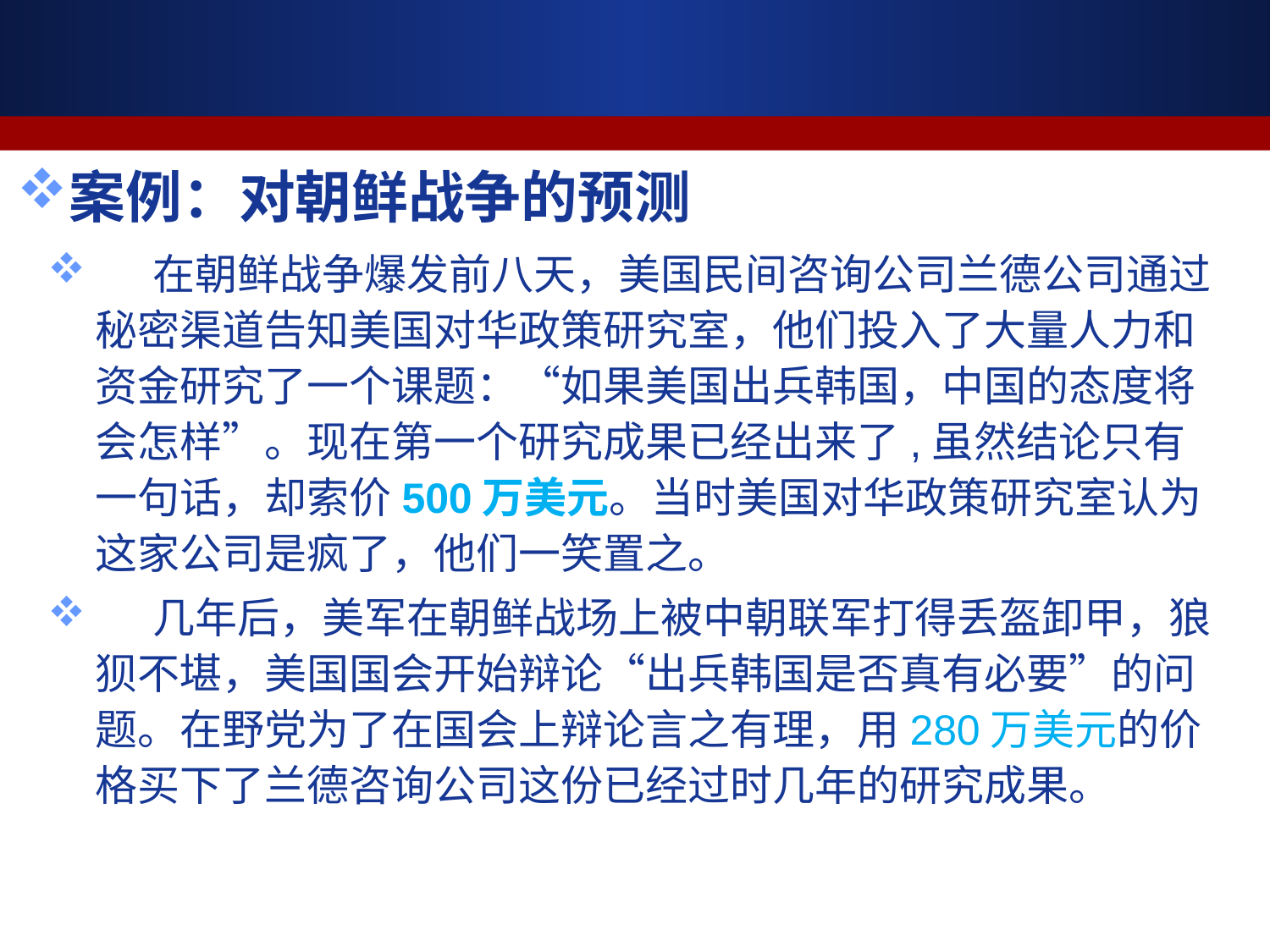

# 案例：对朝鲜战争的预测
     在朝鲜战争爆发前八天，美国民间咨询公司兰德公司通过秘密渠道告知美国对华政策研究室，他们投入了大量人力和资金研究了一个课题：“如果美国出兵韩国，中国的态度将会怎样”。现在第一个研究成果已经出来了,虽然结论只有一句话，却索价500万美元。当时美国对华政策研究室认为这家公司是疯了，他们一笑置之。
     几年后，美军在朝鲜战场上被中朝联军打得丢盔卸甲，狼狈不堪，美国国会开始辩论“出兵韩国是否真有必要”的问题。在野党为了在国会上辩论言之有理，用280万美元的价格买下了兰德咨询公司这份已经过时几年的研究成果。